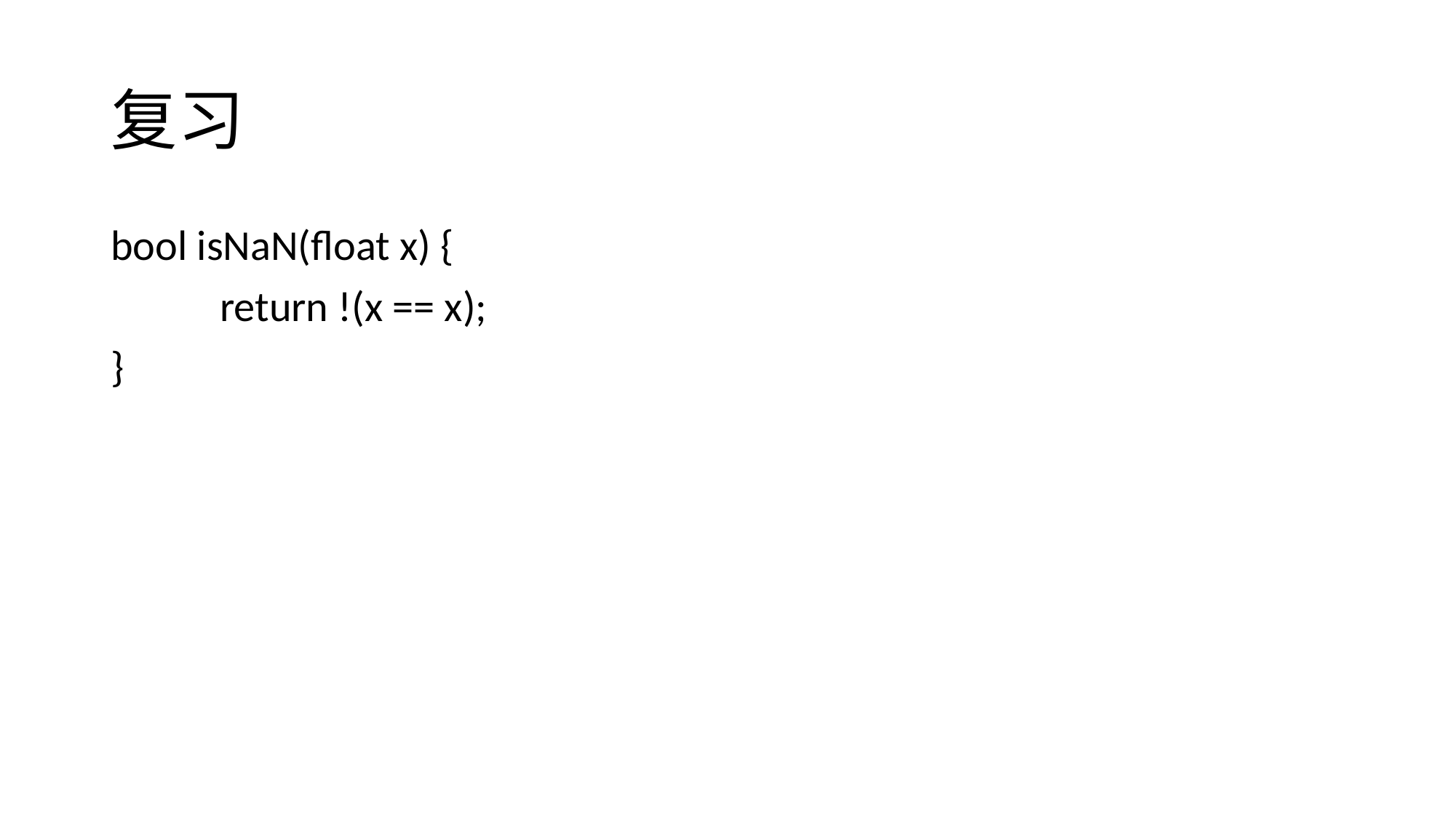

# 复习
bool isNaN(float x) {
	return !(x == x);
}